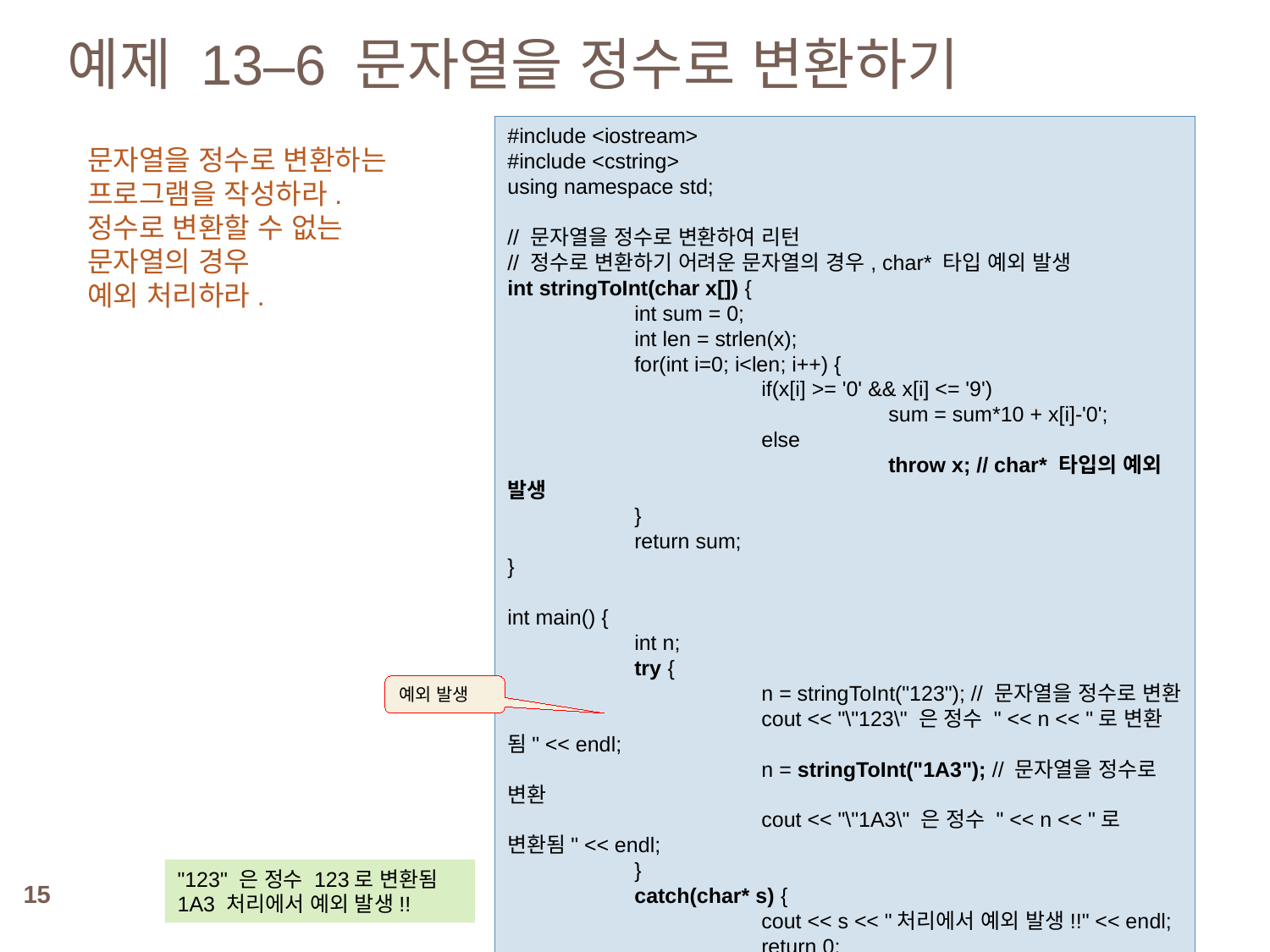

예제 13–6 문자열을 정수로 변환하기
#include <iostream>
#include <cstring>
using namespace std;

// 문자열을 정수로 변환하여 리턴
// 정수로 변환하기 어려운 문자열의 경우, char* 타입 예외 발생
int stringToInt(char x[]) {
	int sum = 0;
	int len = strlen(x);
	for(int i=0; i<len; i++) {
		if(x[i] >= '0' && x[i] <= '9')
			sum = sum*10 + x[i]-'0';
		else
			throw x; // char* 타입의 예외 발생
	}
	return sum;
}

int main() {
	int n;
	try {
		n = stringToInt("123"); // 문자열을 정수로 변환
		cout << "\"123\" 은 정수 " << n << "로 변환됨" << endl;
		n = stringToInt("1A3"); // 문자열을 정수로 변환
		cout << "\"1A3\" 은 정수 " << n << "로 변환됨" << endl;
	}
	catch(char* s) {
		cout << s << "처리에서 예외 발생!!" << endl;
		return 0;
	}
}
문자열을 정수로 변환하는
프로그램을 작성하라.
정수로 변환할 수 없는
문자열의 경우
예외 처리하라.
예외 발생
"123" 은 정수 123로 변환됨
1A3 처리에서 예외 발생!!
15